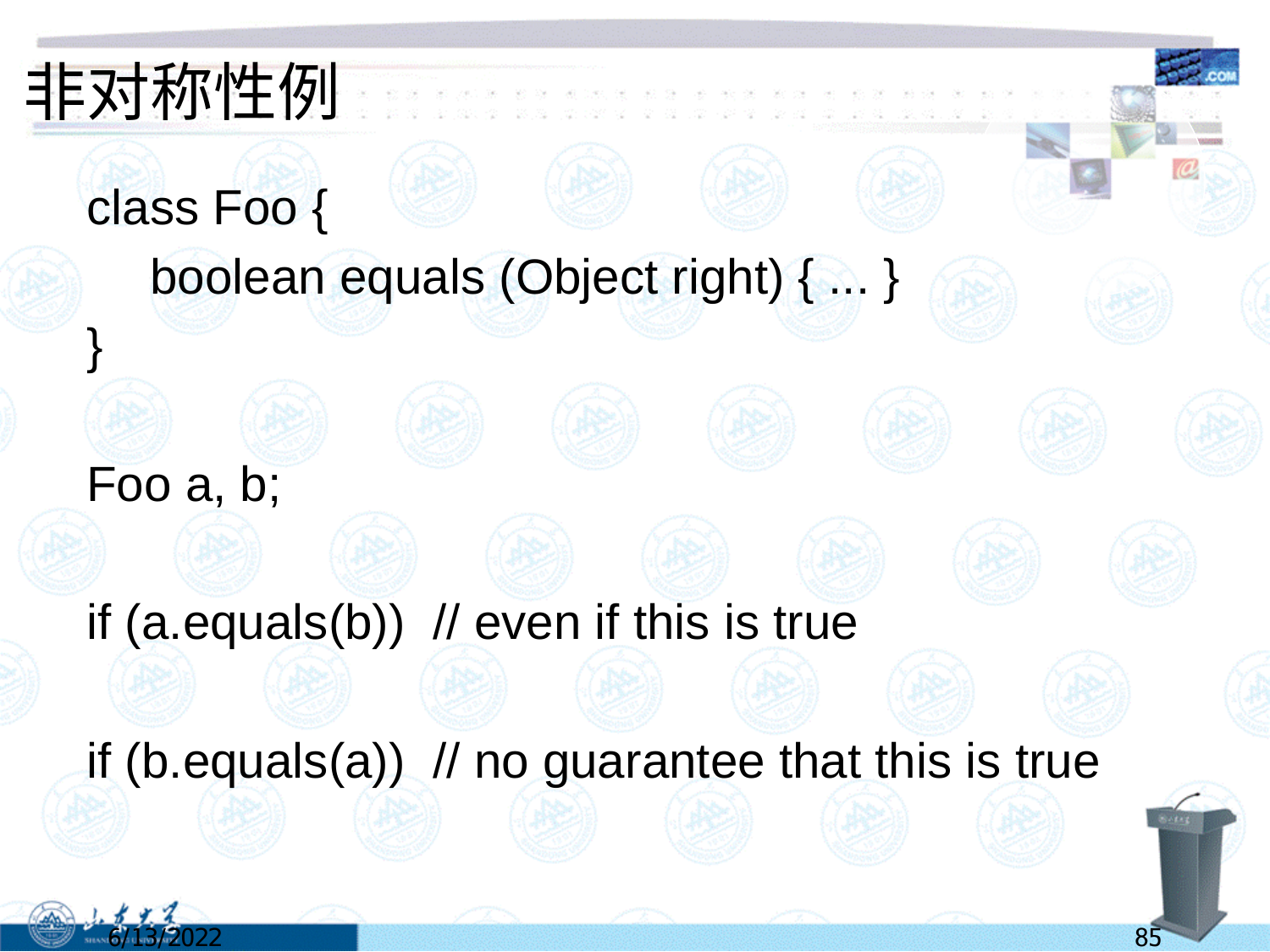

# 非对称性例
class Foo {
	boolean equals (Object right) { ... }
}

Foo a, b;

if (a.equals(b))  // even if this is true

if (b.equals(a))  // no guarantee that this is true
6/13/2022
85